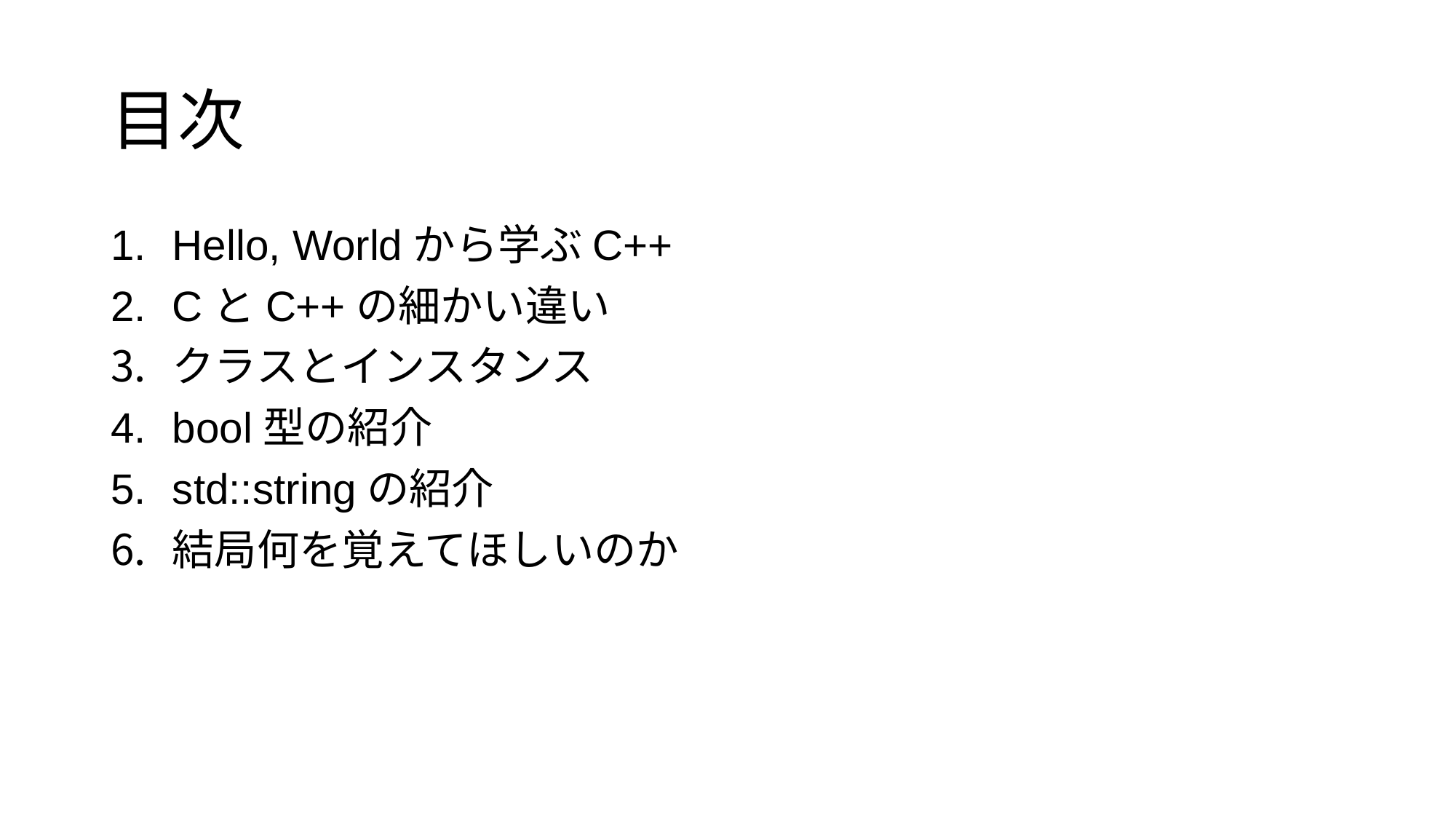

# 目次
Hello, Worldから学ぶC++
CとC++の細かい違い
クラスとインスタンス
bool型の紹介
std::stringの紹介
結局何を覚えてほしいのか